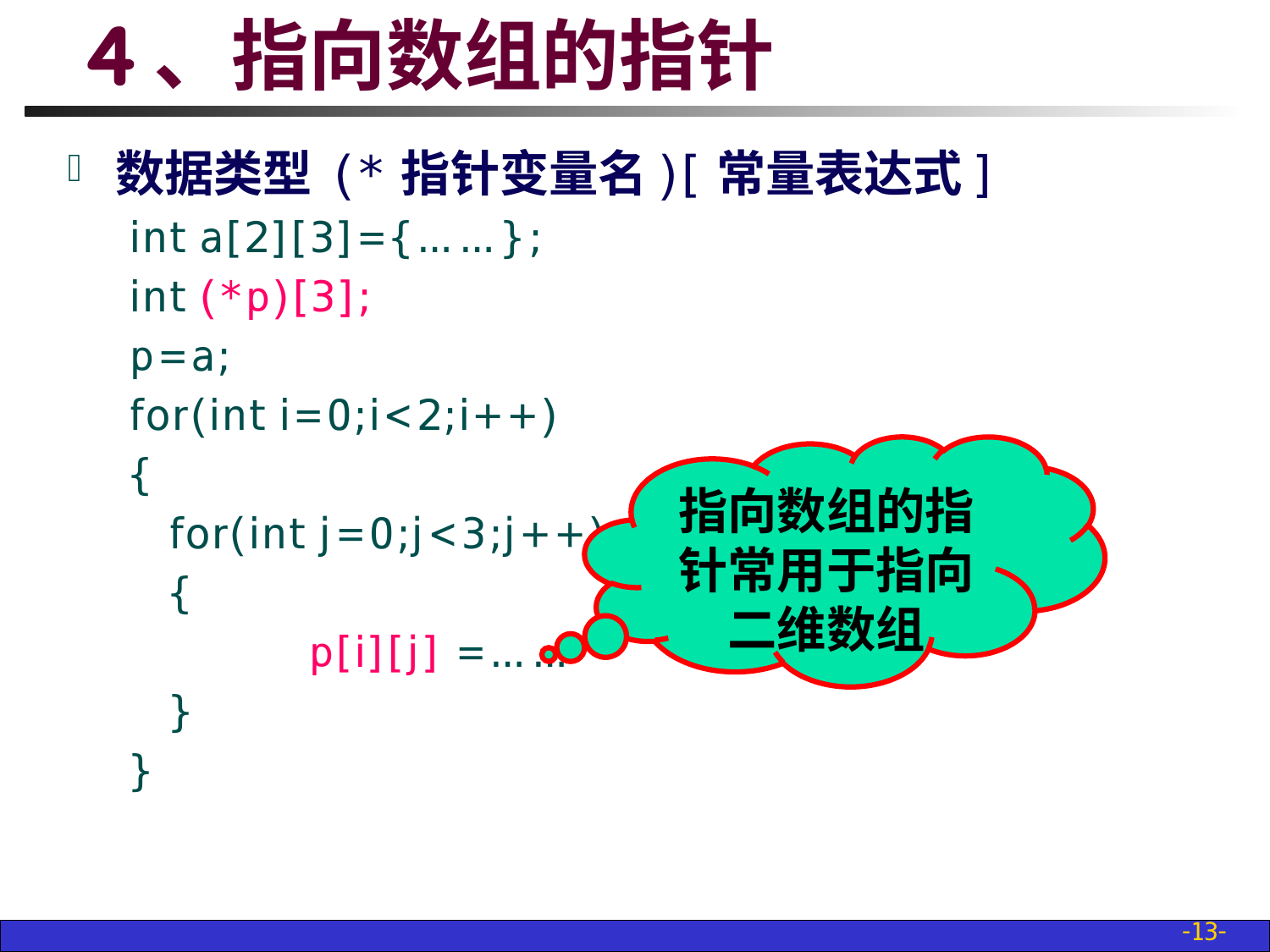

# 4、指向数组的指针
数据类型 (*指针变量名)[常量表达式]
int a[2][3]={……};
int (*p)[3];
p=a;
for(int i=0;i<2;i++)
{
	for(int j=0;j<3;j++)
	{
		 p[i][j] =……
	}
}
指向数组的指针常用于指向二维数组
-13-